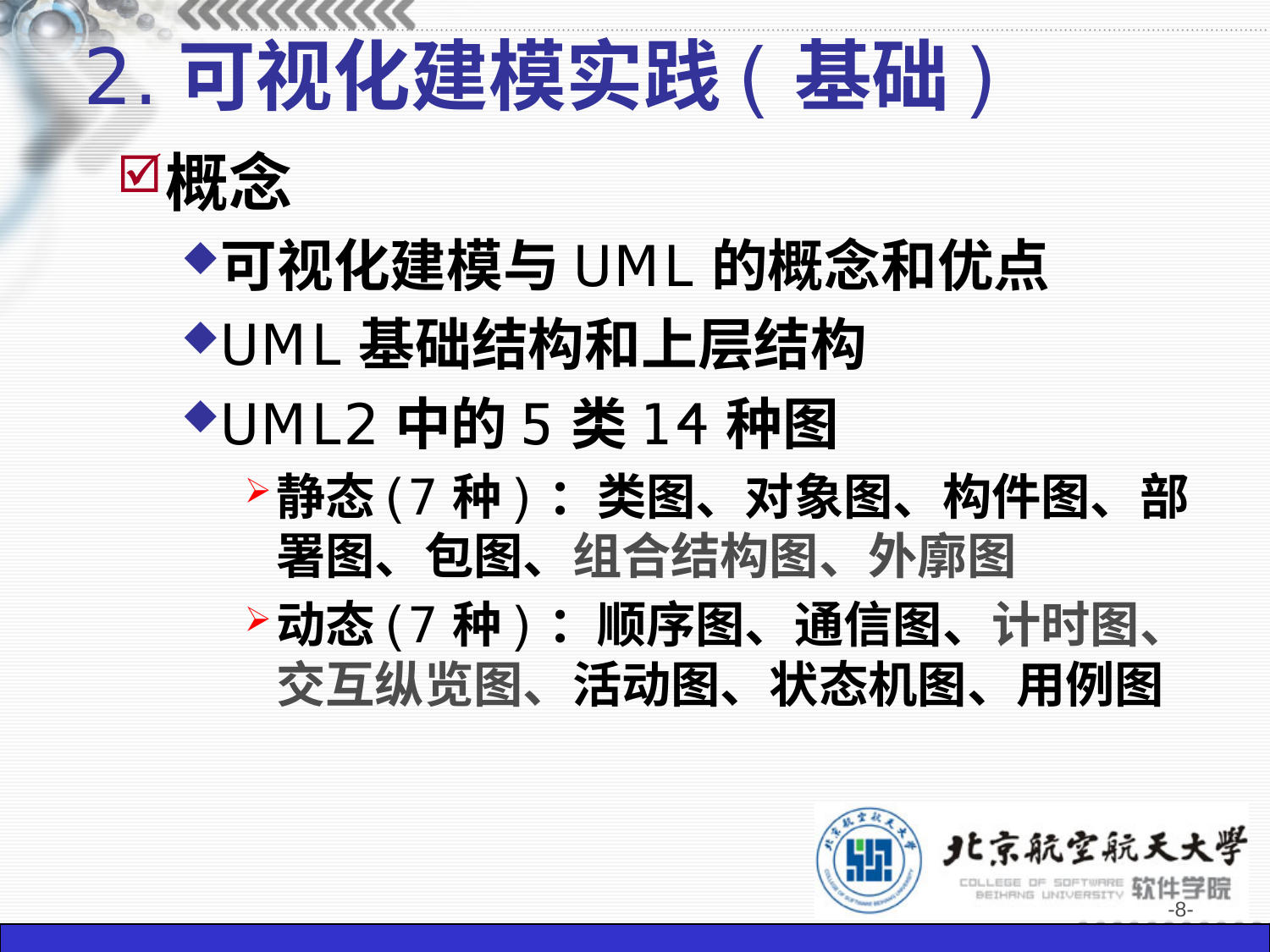

# 2.可视化建模实践(基础)
概念
可视化建模与UML的概念和优点
UML基础结构和上层结构
UML2中的5类14种图
静态(7种)：类图、对象图、构件图、部署图、包图、组合结构图、外廓图
动态(7种)：顺序图、通信图、计时图、交互纵览图、活动图、状态机图、用例图
-8-